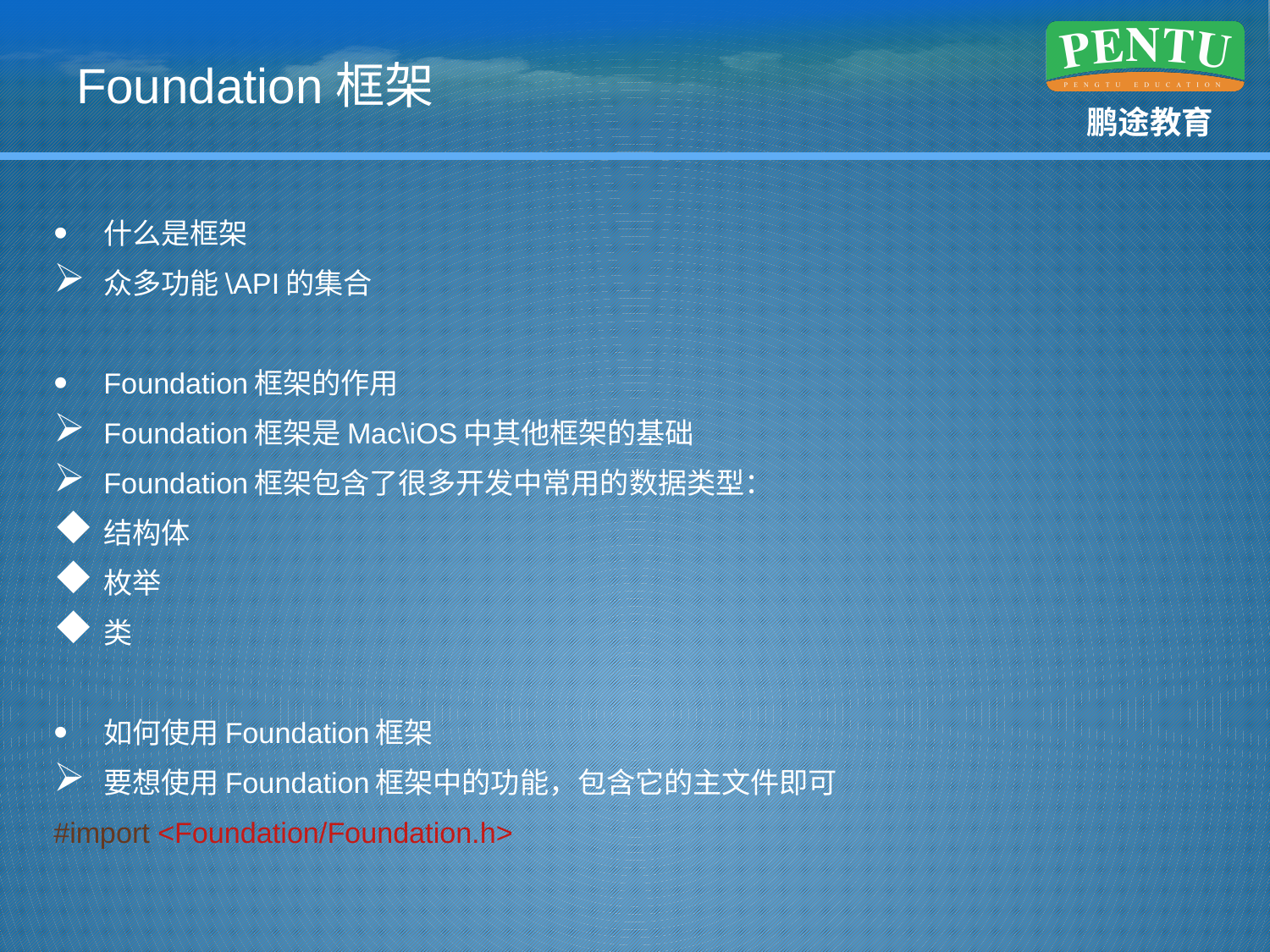

# Foundation框架
什么是框架
众多功能\API的集合

Foundation框架的作用
Foundation框架是Mac\iOS中其他框架的基础
Foundation框架包含了很多开发中常用的数据类型：
结构体
枚举
类

如何使用Foundation框架
要想使用Foundation框架中的功能，包含它的主文件即可
#import <Foundation/Foundation.h>